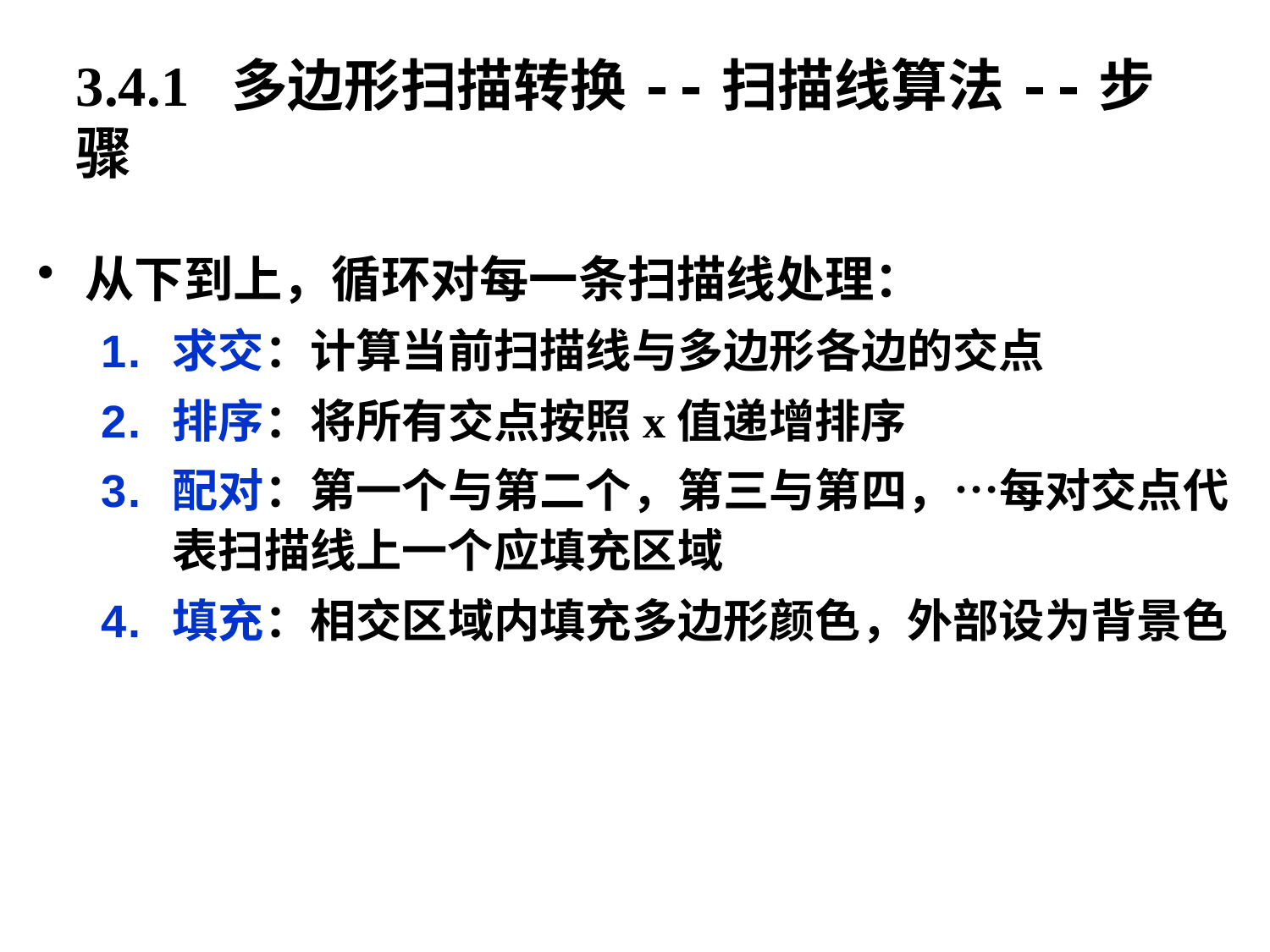

3.4.1  多边形扫描转换--扫描线算法--步骤
从下到上，循环对每一条扫描线处理：
求交：计算当前扫描线与多边形各边的交点
排序：将所有交点按照x值递增排序
配对：第一个与第二个，第三与第四，…每对交点代表扫描线上一个应填充区域
填充：相交区域内填充多边形颜色，外部设为背景色